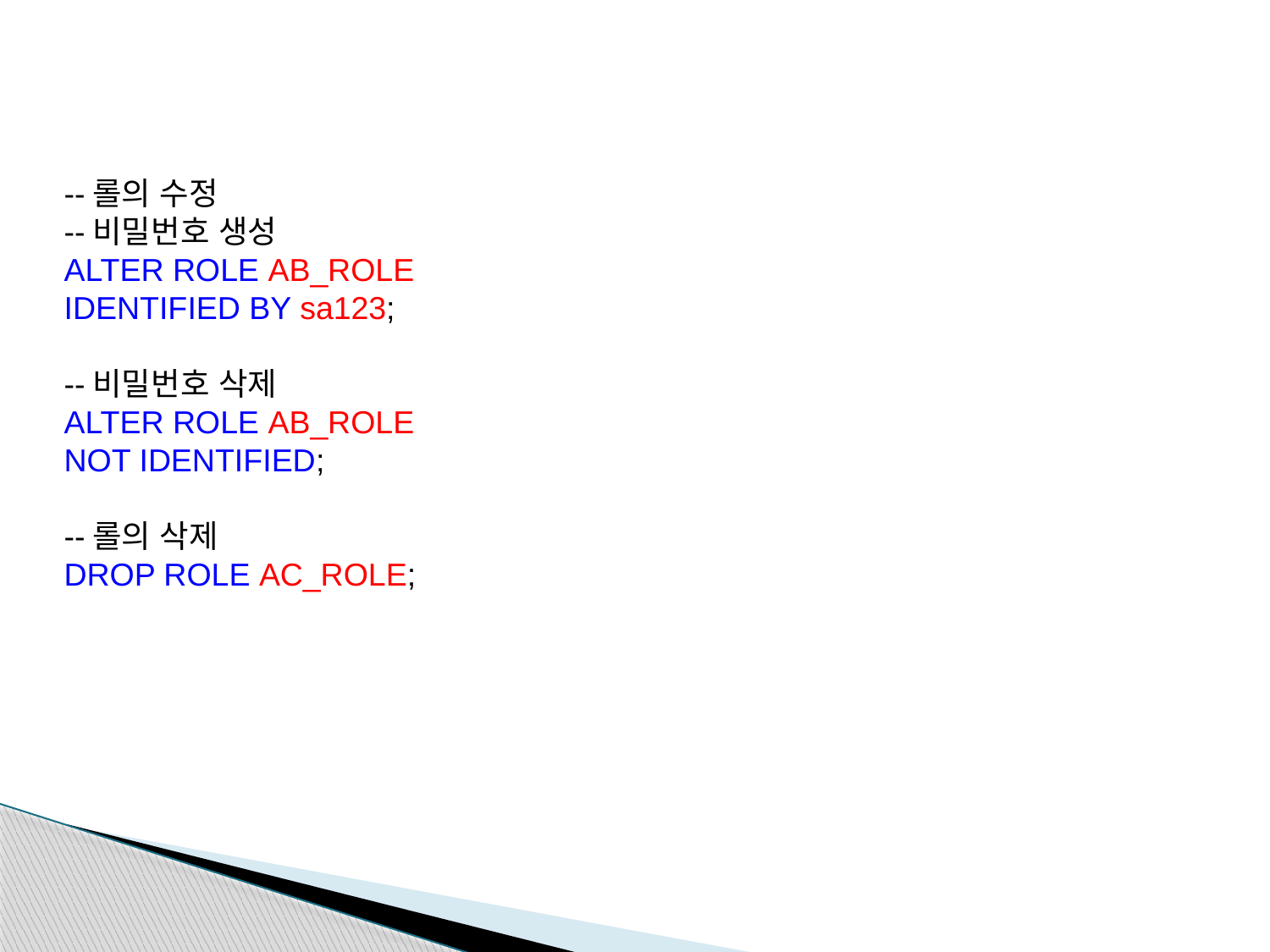

--롤의 수정
--비밀번호 생성
ALTER ROLE AB_ROLE
IDENTIFIED BY sa123;

--비밀번호 삭제
ALTER ROLE AB_ROLE
NOT IDENTIFIED;

--롤의 삭제
DROP ROLE AC_ROLE;